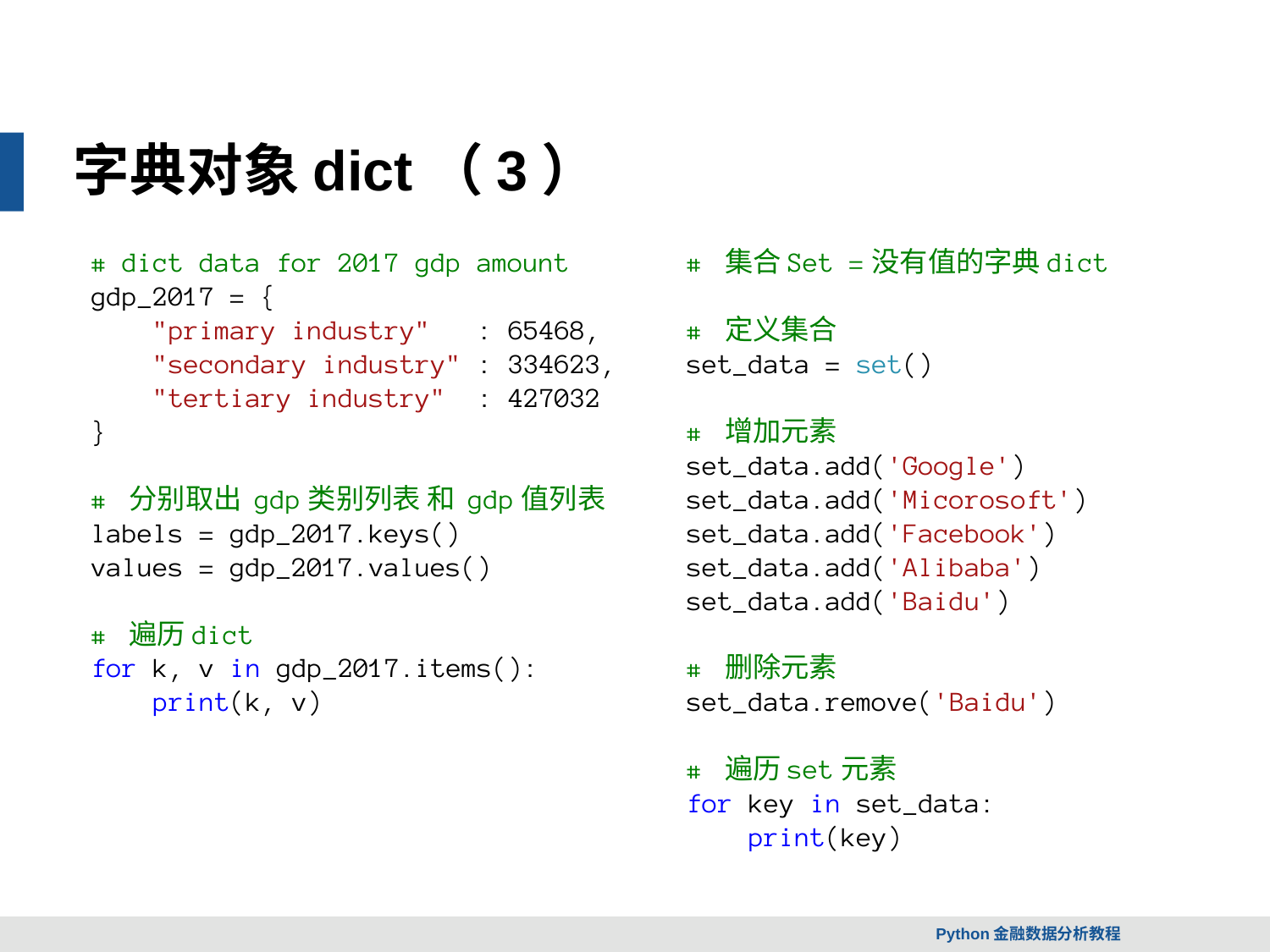

字典对象dict（3）

# 集合Set =没有值的字典dict

# 定义集合
set_data = set()

# 增加元素
set_data.add('Google')
set_data.add('Micorosoft')
set_data.add('Facebook')
set_data.add('Alibaba')
set_data.add('Baidu')

# 删除元素
set_data.remove('Baidu')

# 遍历set元素
for key in set_data:
    print(key)
# dict data for 2017 gdp amount
gdp_2017 = {
    "primary industry"   : 65468,
    "secondary industry" : 334623,
    "tertiary industry"  : 427032
}

# 分别取出 gdp类别列表 和 gdp值列表
labels = gdp_2017.keys()
values = gdp_2017.values()

# 遍历dict
for k, v in gdp_2017.items():
    print(k, v)

Python金融数据分析教程